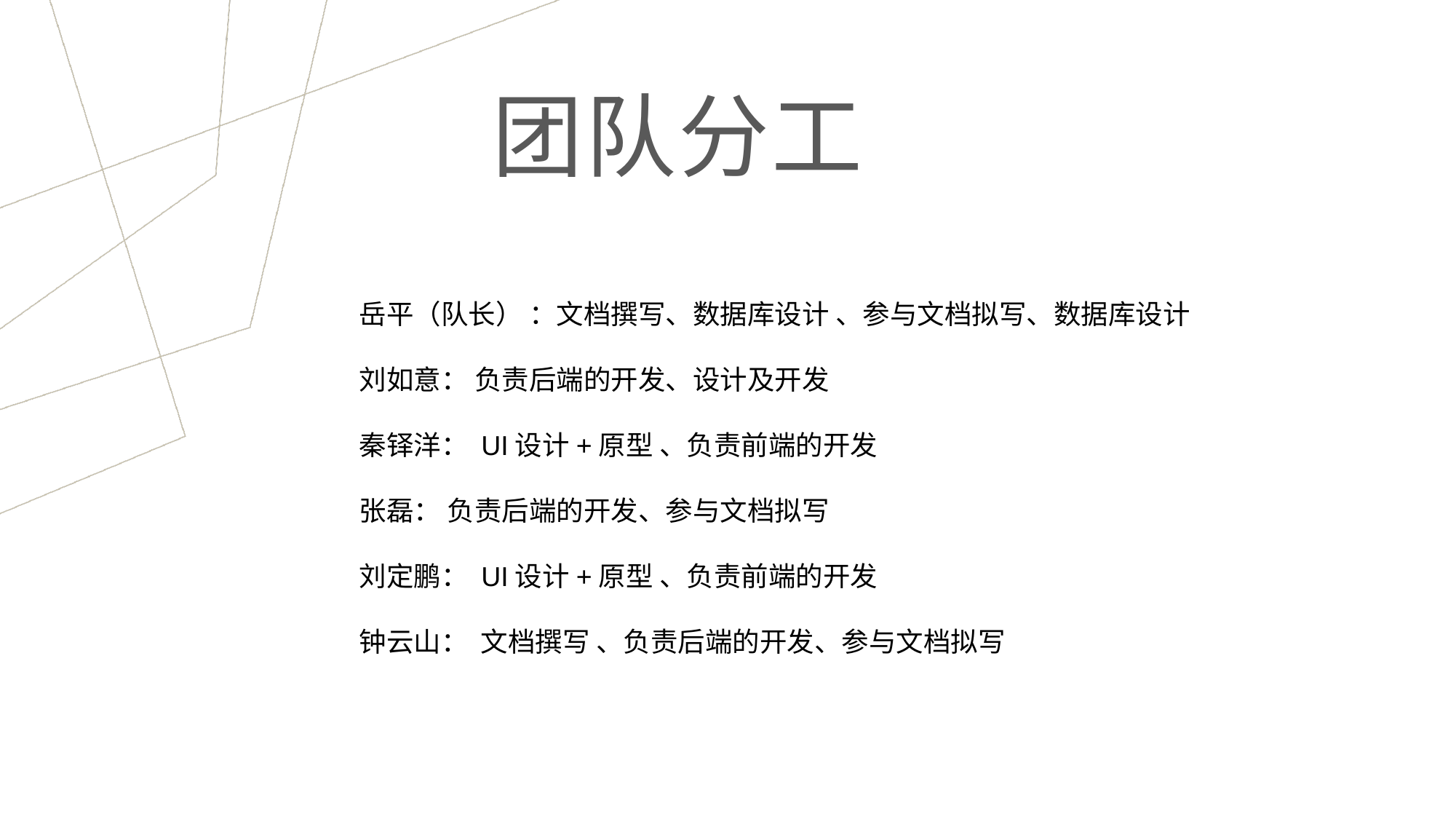

# 团队分工
岳平（队长） ：文档撰写、数据库设计 、参与文档拟写、数据库设计

刘如意： 负责后端的开发、设计及开发

秦铎洋： UI设计+原型 、负责前端的开发

张磊： 负责后端的开发、参与文档拟写

刘定鹏： UI设计+原型 、负责前端的开发

钟云山：  文档撰写 、负责后端的开发、参与文档拟写